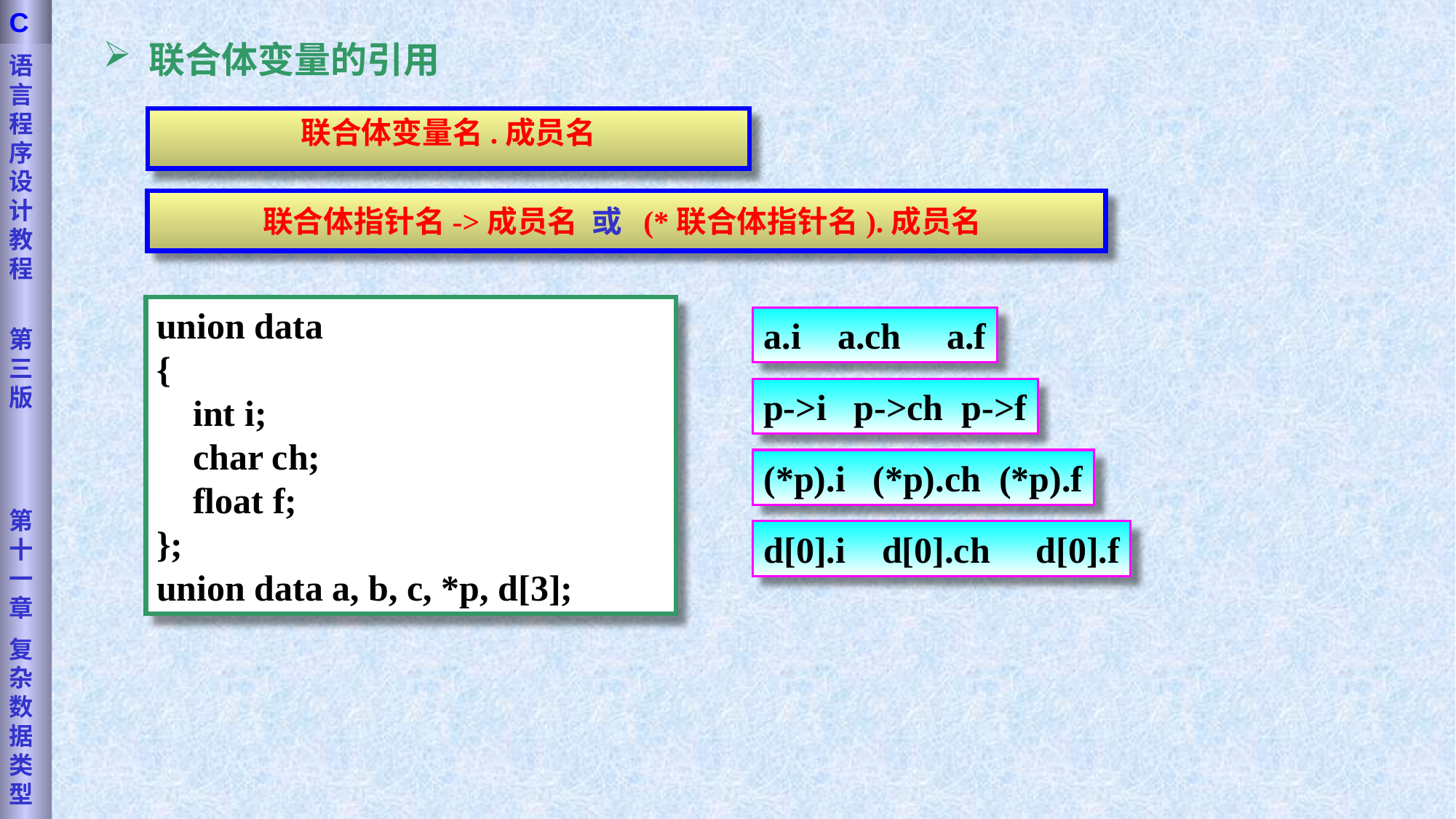

语言程序设计教程
第三版

第十一章
复杂数据类型
C
 联合体变量的引用
联合体变量名.成员名
联合体指针名->成员名  或  (*联合体指针名).成员名
union data
{
    int i;
    char ch;
    float f;
};
union data a, b, c, *p, d[3];
a.i    a.ch     a.f
p->i   p->ch  p->f
(*p).i   (*p).ch  (*p).f
d[0].i    d[0].ch     d[0].f